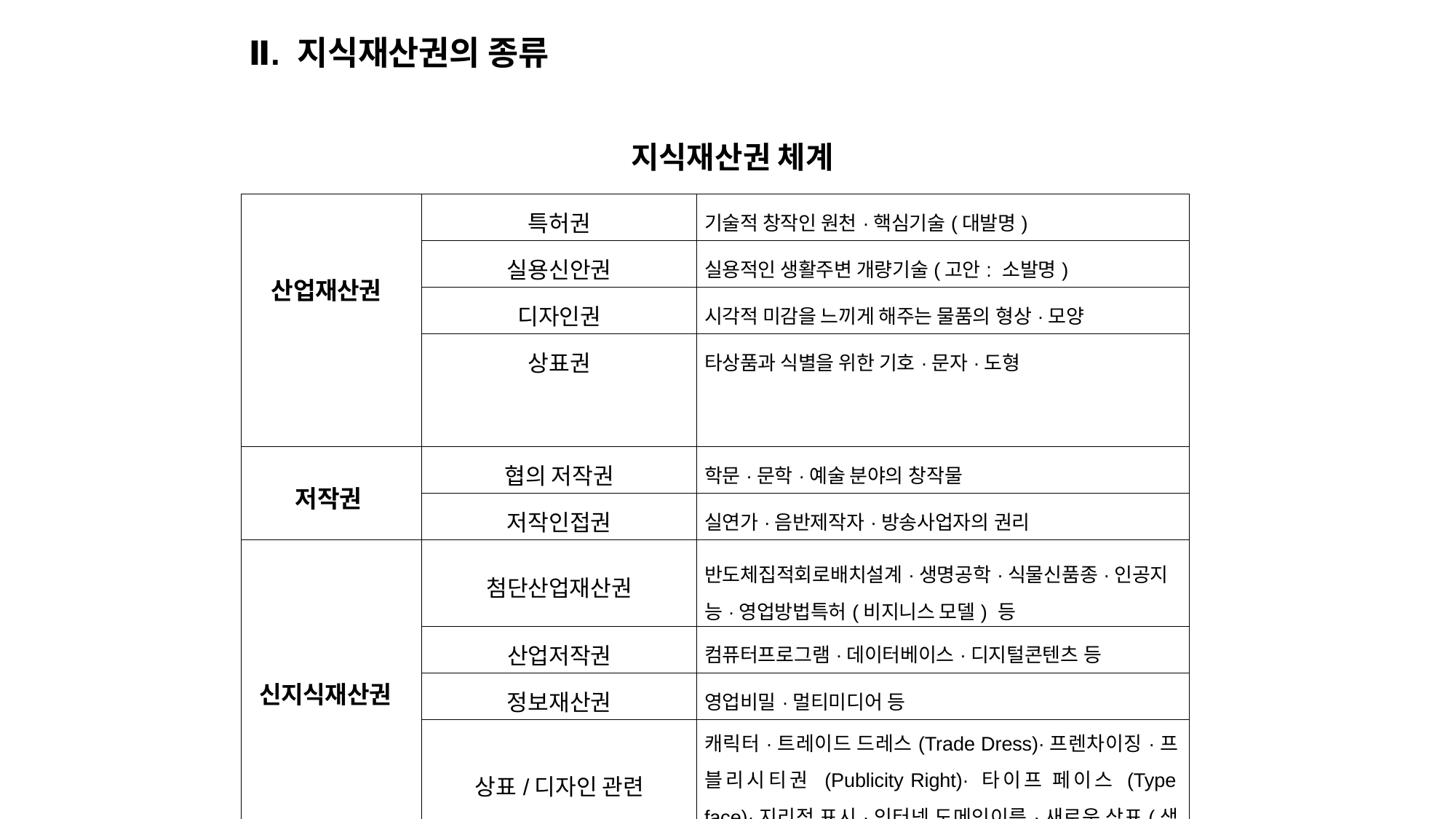

# Ⅱ. 지식재산권의 종류
지식재산권 체계
| 산업재산권 | 특허권 | 기술적 창작인 원천·핵심기술(대발명) |
| --- | --- | --- |
|  | 실용신안권 | 실용적인 생활주변 개량기술(고안: 소발명) |
|  | 디자인권 | 시각적 미감을 느끼게 해주는 물품의 형상·모양 |
|  | 상표권 | 타상품과 식별을 위한 기호·문자·도형 |
| 저작권 | 협의 저작권 | 학문·문학·예술 분야의 창작물 |
|  | 저작인접권 | 실연가·음반제작자·방송사업자의 권리 |
| 신지식재산권 | 첨단산업재산권 | 반도체집적회로배치설계·생명공학·식물신품종·인공지 능·영업방법특허(비지니스 모델) 등 |
|  | 산업저작권 | 컴퓨터프로그램·데이터베이스·디지털콘텐츠 등 |
|  | 정보재산권 | 영업비밀·멀티미디어 등 |
|  | 상표/디자인 관련 | 캐릭터·트레이드 드레스(Trade Dress)·프렌차이징·프 블리시티권 (Publicity Right)· 타이프 페이스 (Type face)·지리적 표시·인터넷 도메인이름·새로운 상표(색 채상표·입체상표·소리상표·냄새상표 등) |